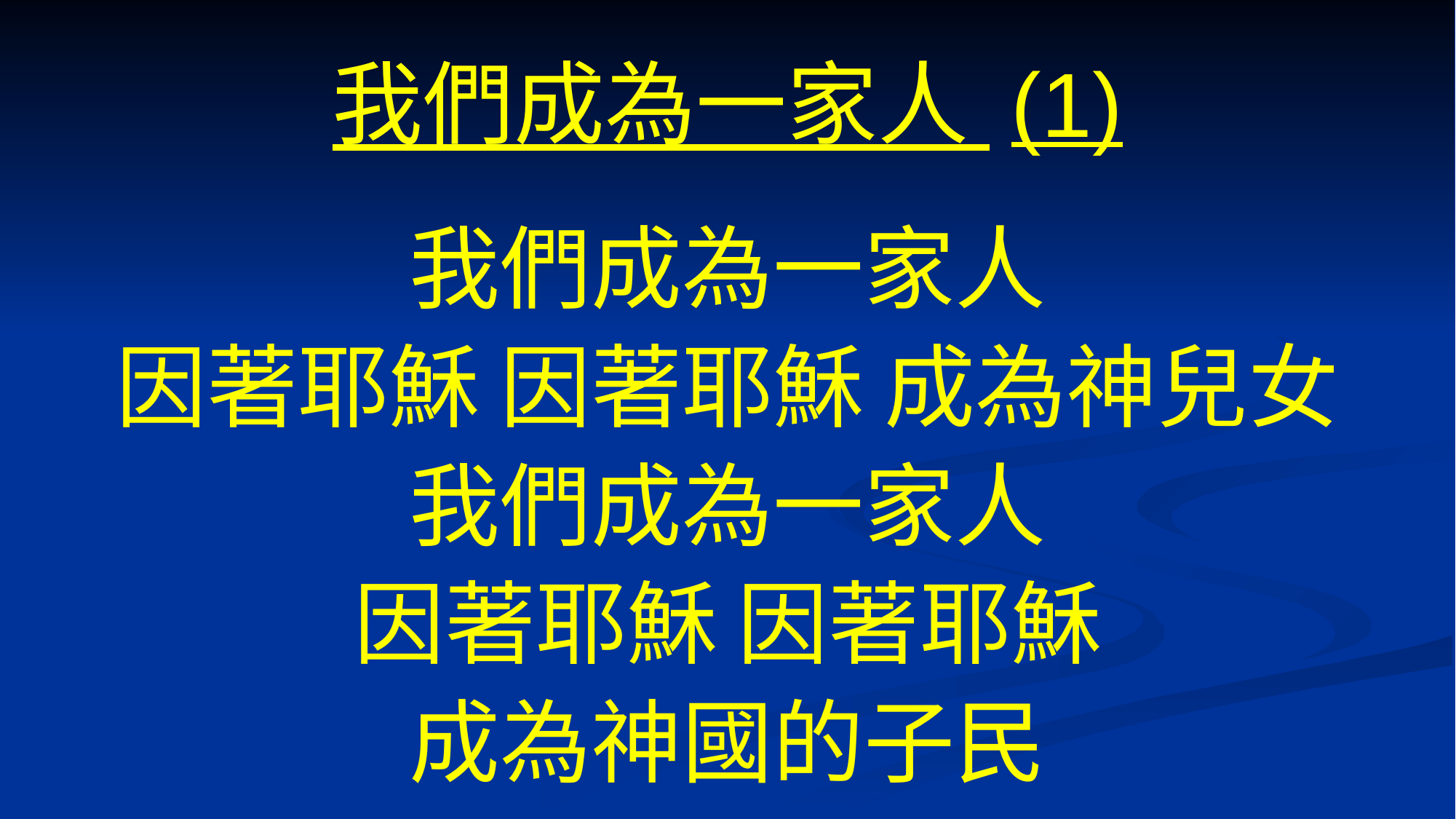

# 我們成為一家人 (1)
我們成為一家人
因著耶穌 因著耶穌 成為神兒女
我們成為一家人
因著耶穌 因著耶穌
成為神國的子民